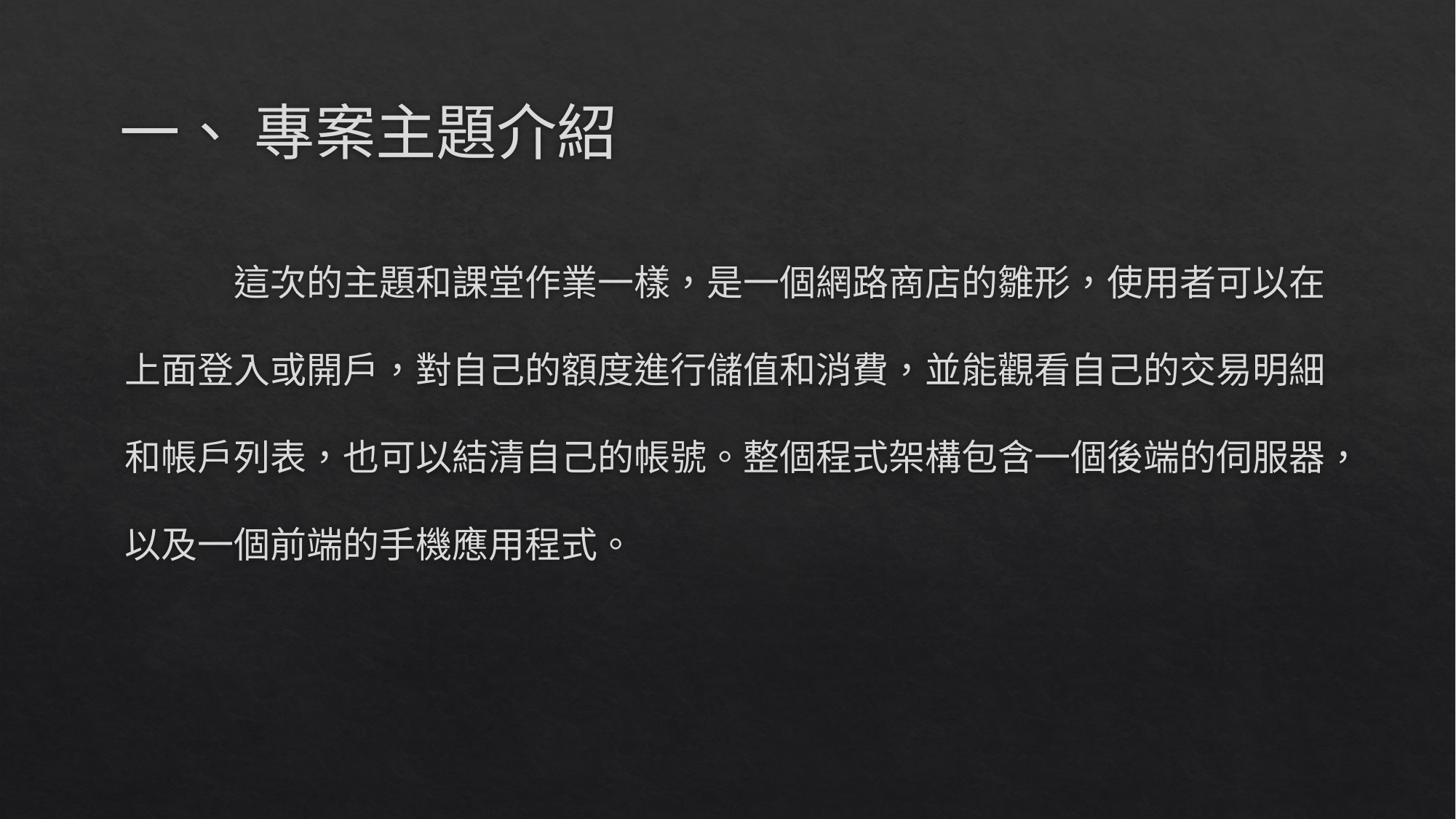

# 一、 專案主題介紹
	這次的主題和課堂作業一樣，是一個網路商店的雛形，使用者可以在上面登入或開戶，對自己的額度進行儲值和消費，並能觀看自己的交易明細和帳戶列表，也可以結清自己的帳號。整個程式架構包含一個後端的伺服器，以及一個前端的手機應用程式。